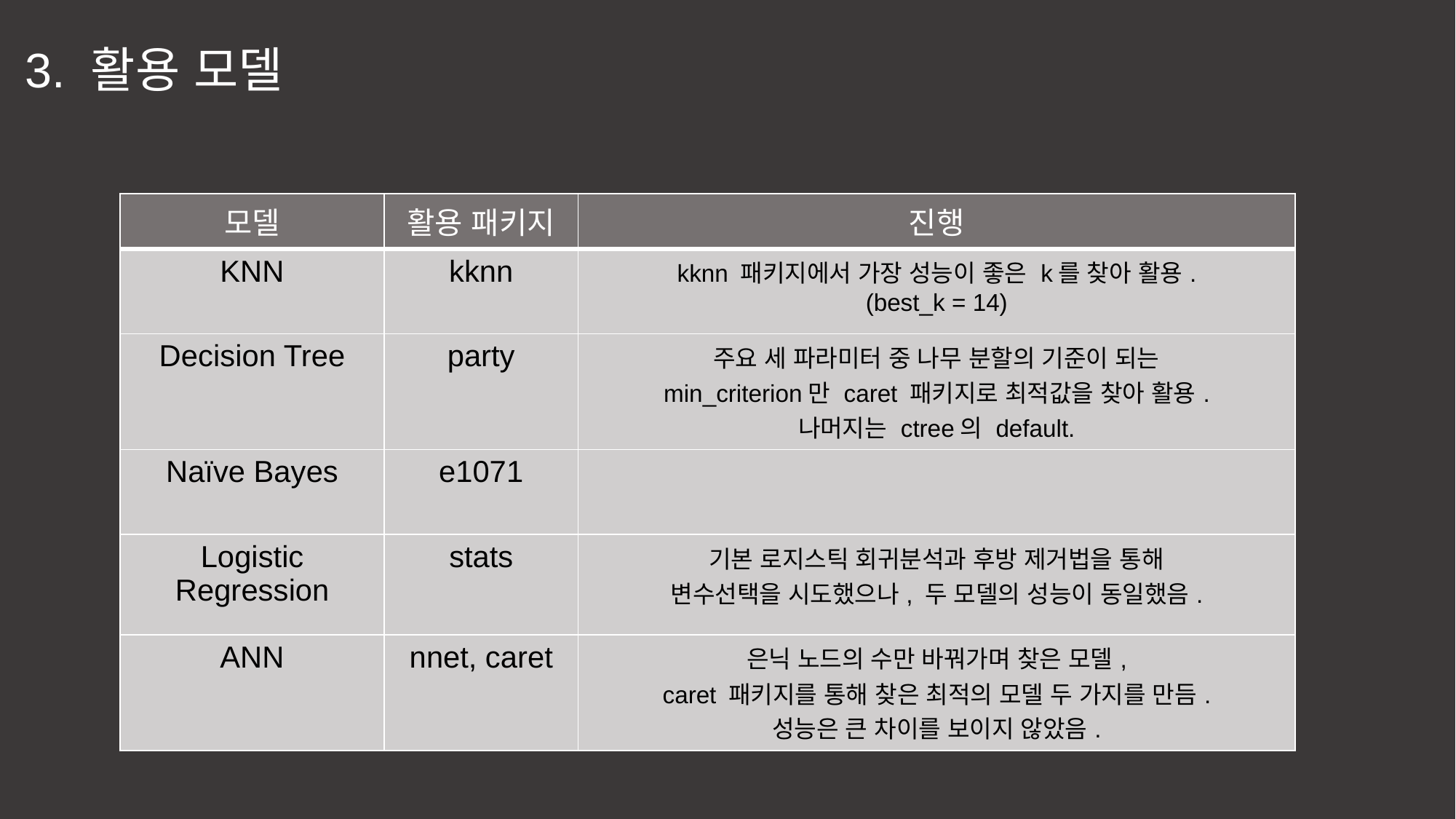

3. 활용 모델
| 모델 | 활용 패키지 | 진행 |
| --- | --- | --- |
| KNN | kknn | kknn 패키지에서 가장 성능이 좋은 k를 찾아 활용. (best\_k = 14) |
| Decision Tree | party | 주요 세 파라미터 중 나무 분할의 기준이 되는 min\_criterion만 caret 패키지로 최적값을 찾아 활용. 나머지는 ctree의 default. |
| Naïve Bayes | e1071 |  |
| Logistic Regression | stats | 기본 로지스틱 회귀분석과 후방 제거법을 통해 변수선택을 시도했으나, 두 모델의 성능이 동일했음. |
| ANN | nnet, caret | 은닉 노드의 수만 바꿔가며 찾은 모델, caret 패키지를 통해 찾은 최적의 모델 두 가지를 만듬. 성능은 큰 차이를 보이지 않았음. |